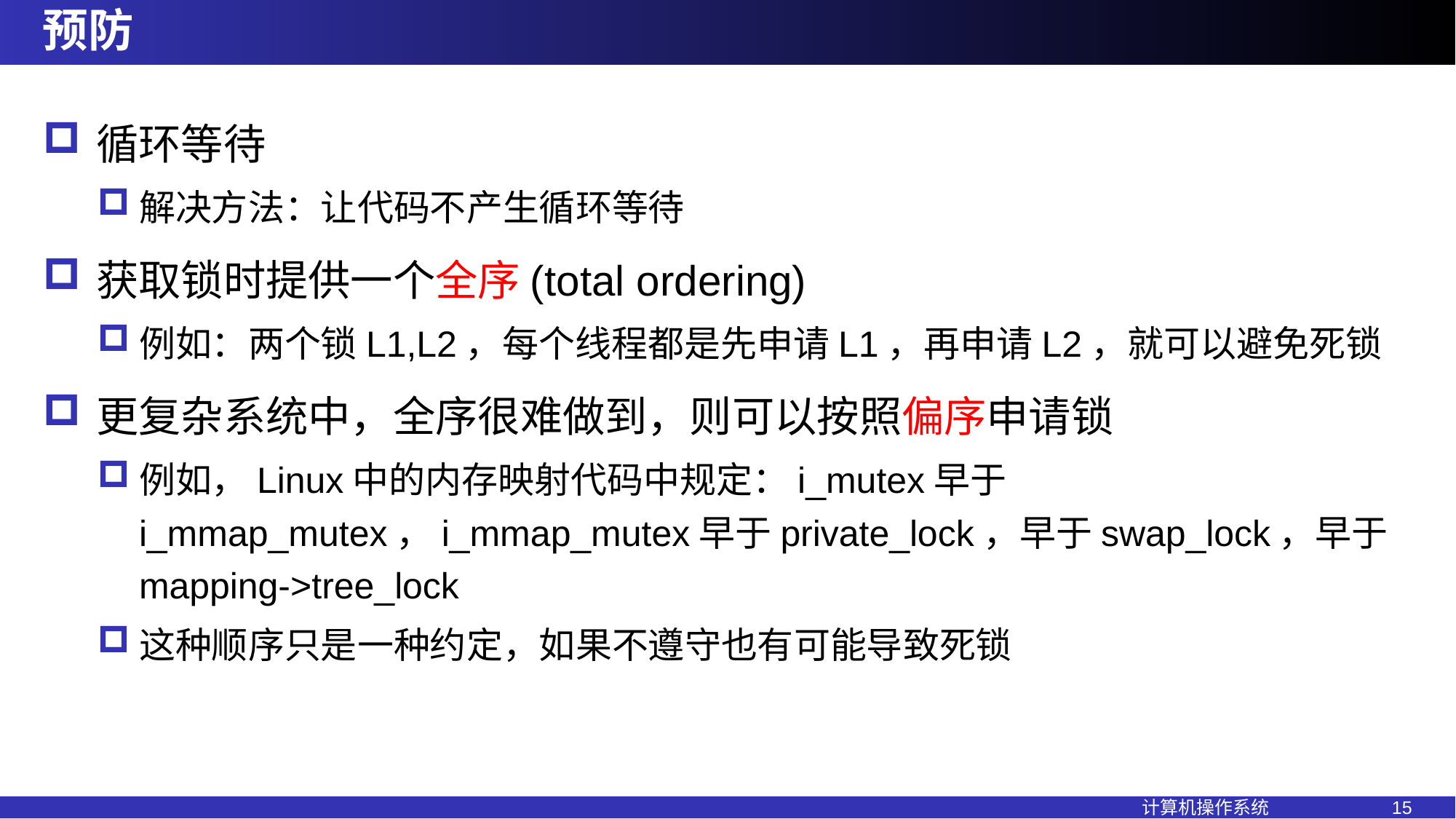

# 预防
循环等待
解决方法：让代码不产生循环等待
获取锁时提供一个全序(total ordering)
例如：两个锁L1,L2，每个线程都是先申请L1，再申请L2，就可以避免死锁
更复杂系统中，全序很难做到，则可以按照偏序申请锁
例如，Linux中的内存映射代码中规定：i_mutex早于i_mmap_mutex，i_mmap_mutex早于private_lock，早于swap_lock，早于mapping->tree_lock
这种顺序只是一种约定，如果不遵守也有可能导致死锁
计算机操作系统                     15